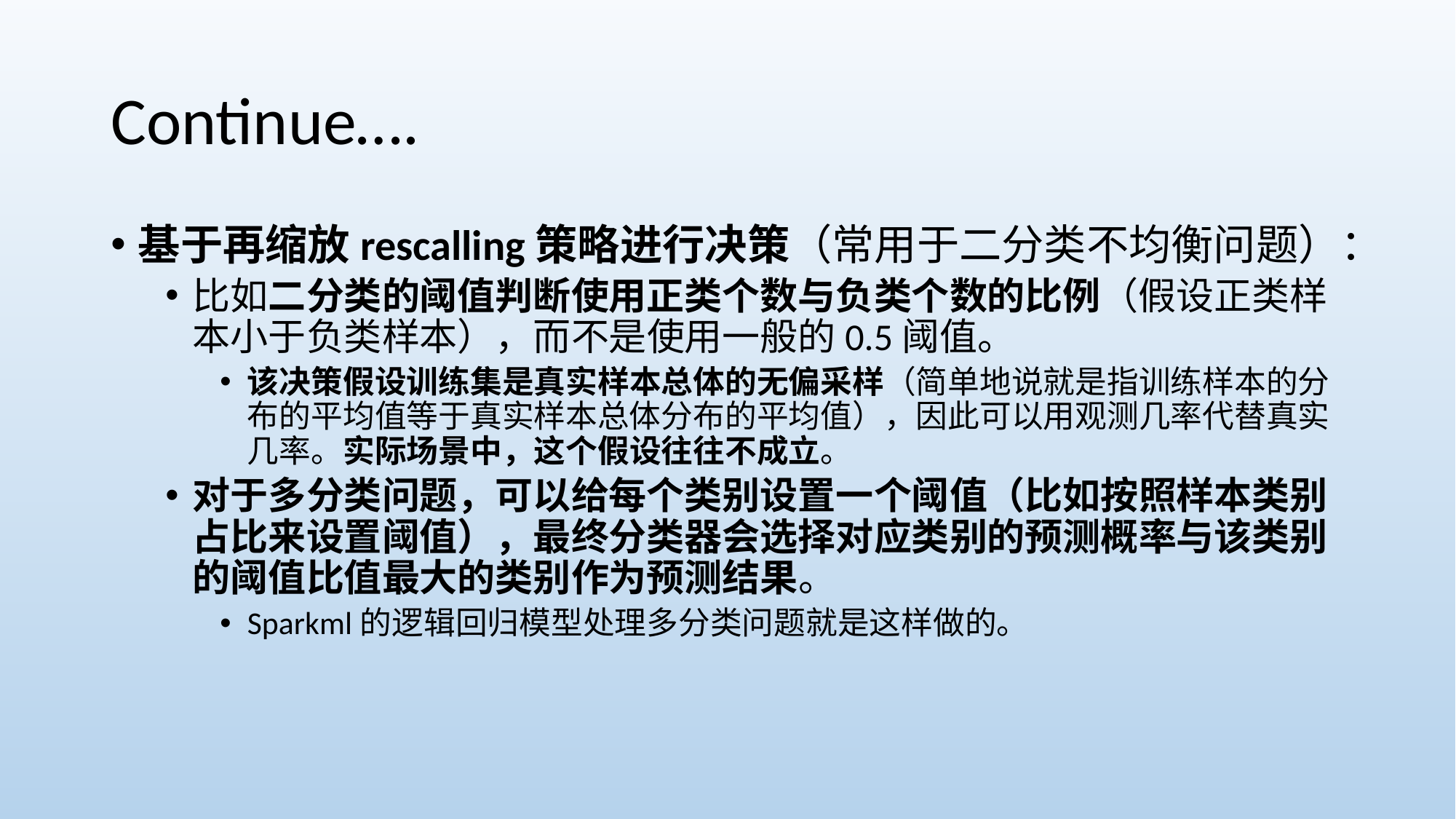

# Continue….
基于再缩放rescalling策略进行决策（常用于二分类不均衡问题）：
比如二分类的阈值判断使用正类个数与负类个数的比例（假设正类样本小于负类样本），而不是使用一般的0.5阈值。
该决策假设训练集是真实样本总体的无偏采样（简单地说就是指训练样本的分布的平均值等于真实样本总体分布的平均值），因此可以用观测几率代替真实几率。实际场景中，这个假设往往不成立。
对于多分类问题，可以给每个类别设置一个阈值（比如按照样本类别占比来设置阈值），最终分类器会选择对应类别的预测概率与该类别的阈值比值最大的类别作为预测结果。
Sparkml的逻辑回归模型处理多分类问题就是这样做的。